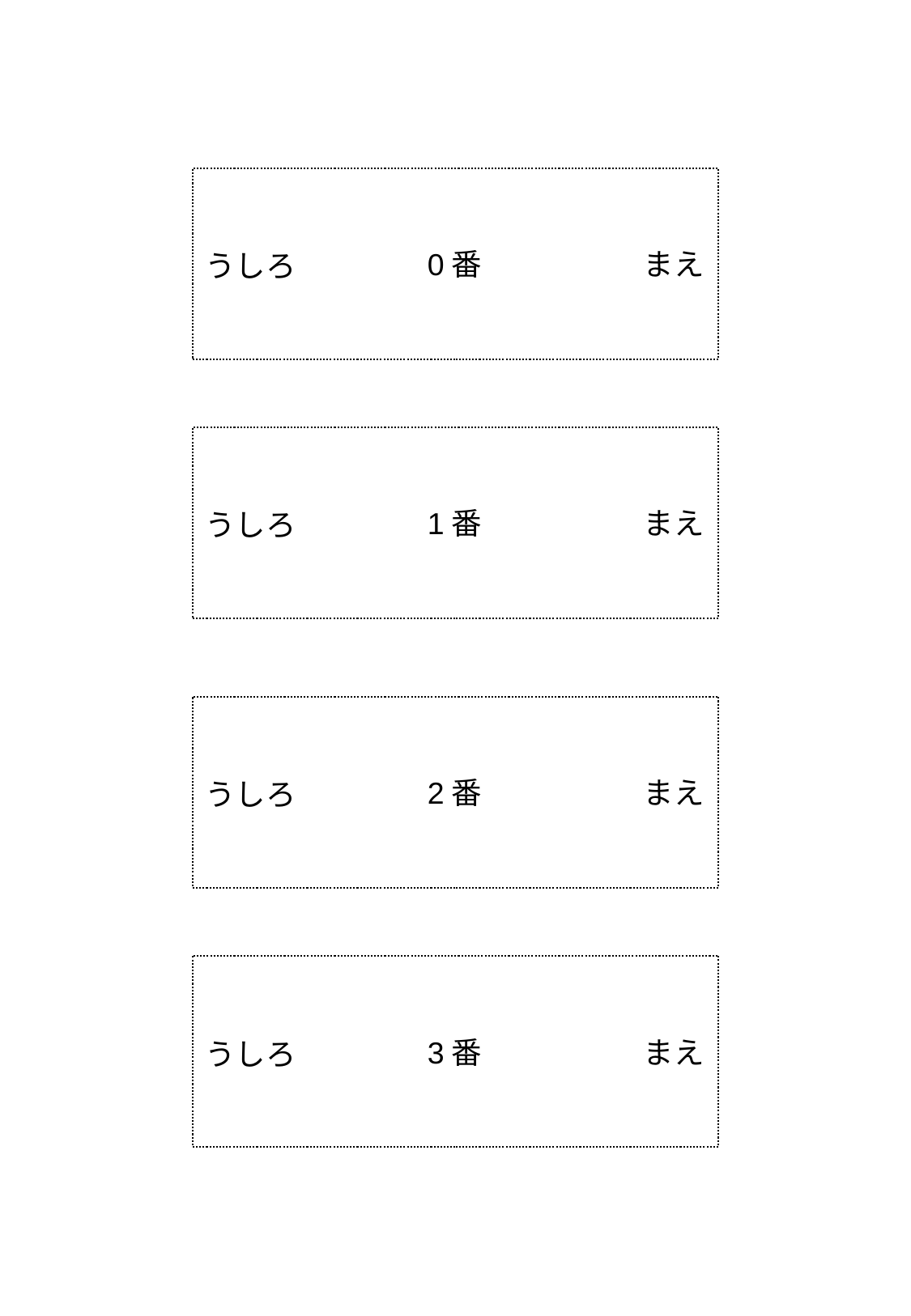

0番
まえ
うしろ

1番
まえ
うしろ

2番
まえ
うしろ

3番
まえ
うしろ